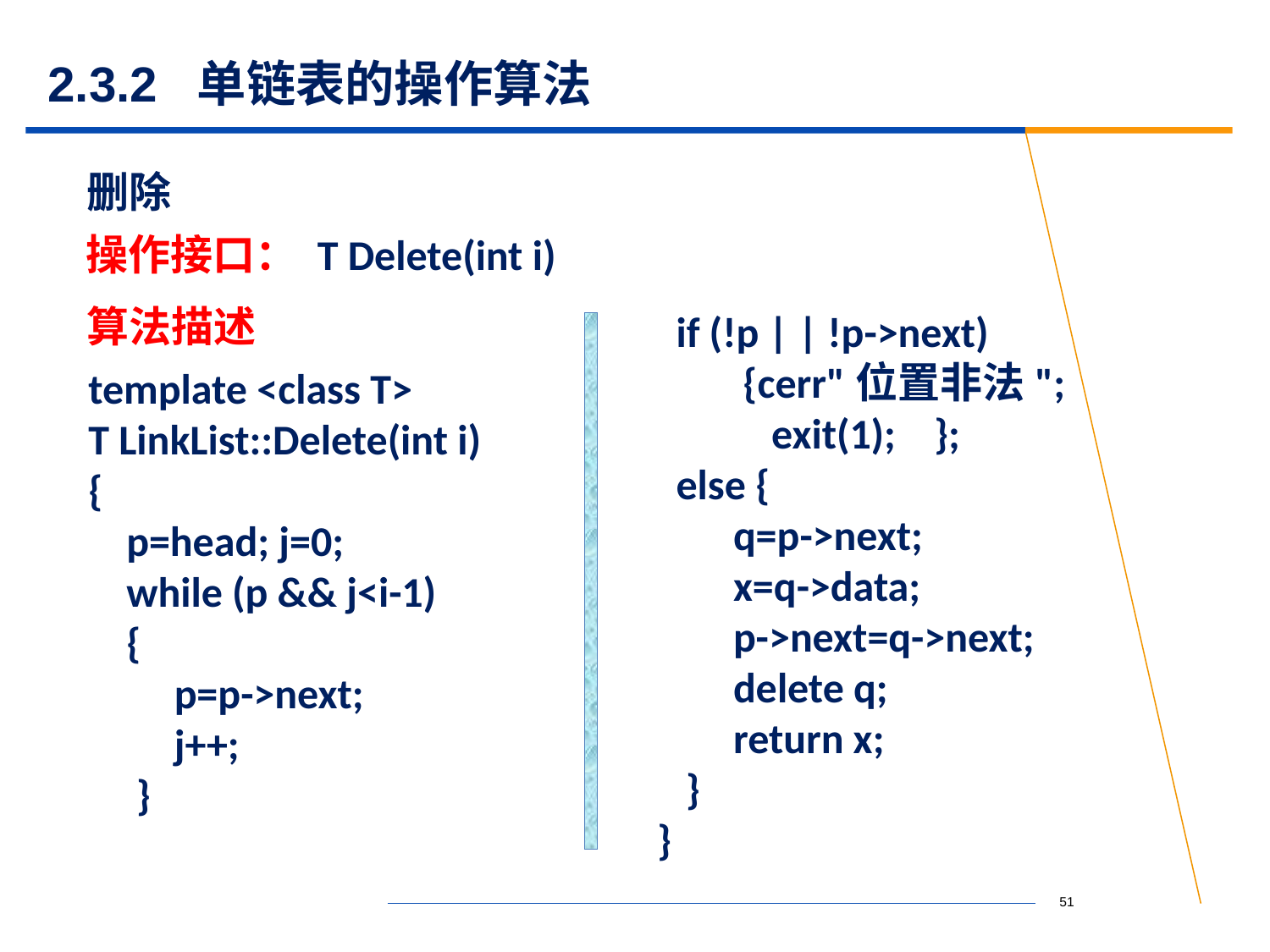

# 2.3.2  单链表的操作算法
删除
操作接口： T Delete(int i)
算法描述
   if (!p | | !p->next)
          {cerr"位置非法";
             exit(1);    };
   else {
         q=p->next;
         x=q->data;
         p->next=q->next;
         delete q;
         return x;
    }
 }

template <class T>
T LinkList::Delete(int i)
{
    p=head; j=0;
    while (p && j<i-1)
    {
         p=p->next;
         j++;
     }